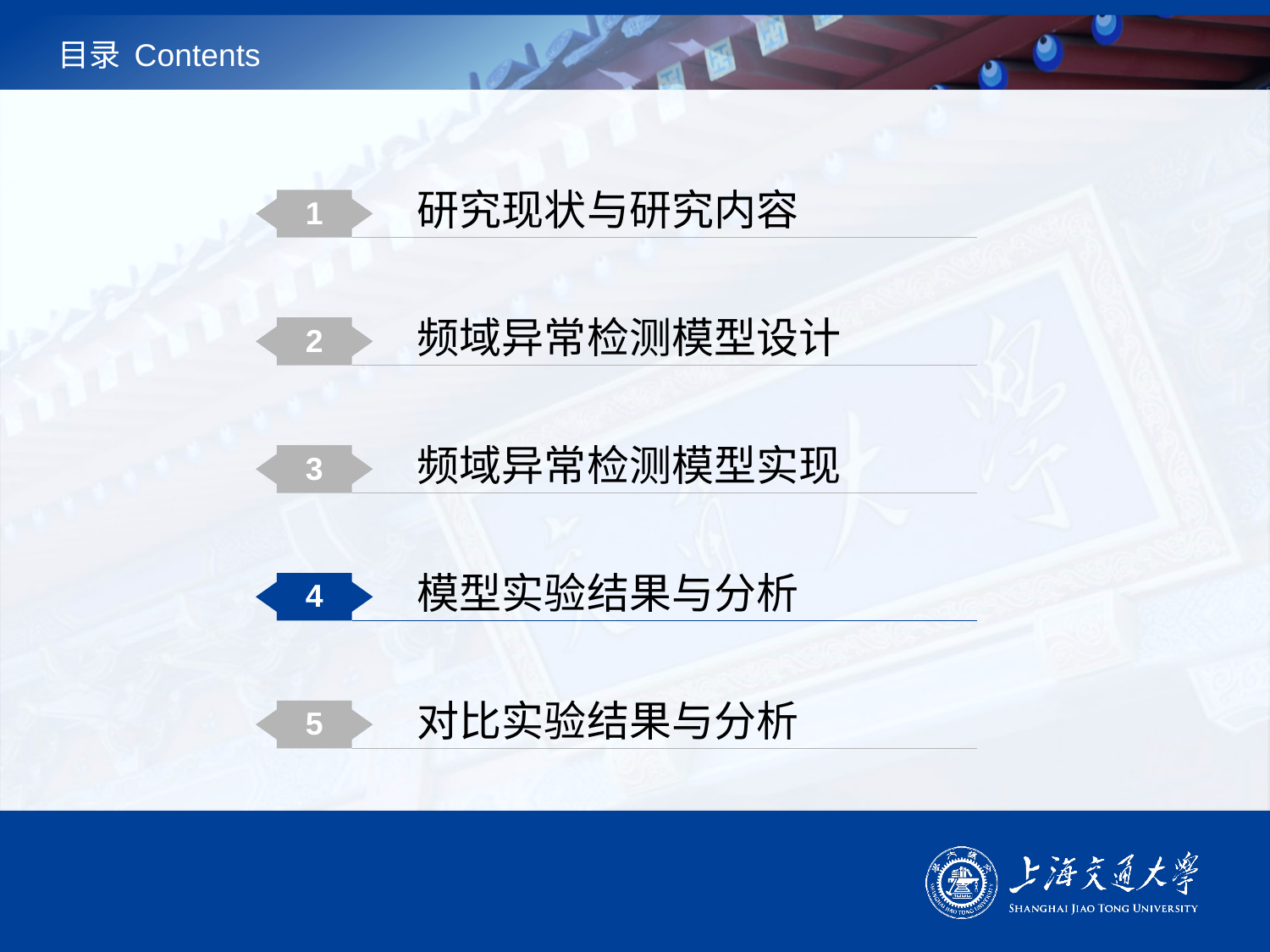

# 目录 Contents
研究现状与研究内容
1

频域异常检测模型设计
2

频域异常检测模型实现
3

模型实验结果与分析
4

对比实验结果与分析
5